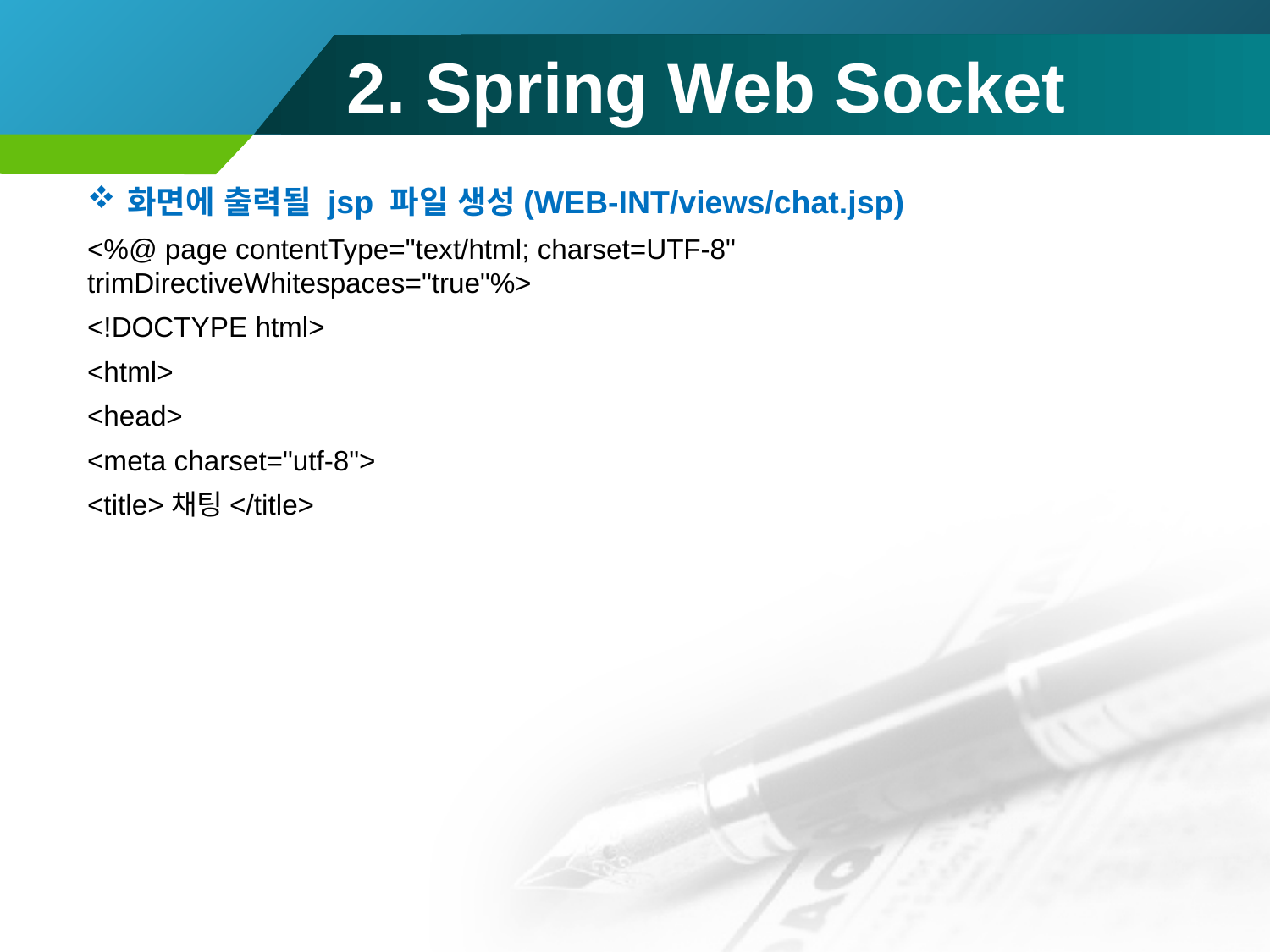

# 2. Spring Web Socket
화면에 출력될 jsp 파일 생성(WEB-INT/views/chat.jsp)
<%@ page contentType="text/html; charset=UTF-8" trimDirectiveWhitespaces="true"%>
<!DOCTYPE html>
<html>
<head>
<meta charset="utf-8">
<title>채팅</title>